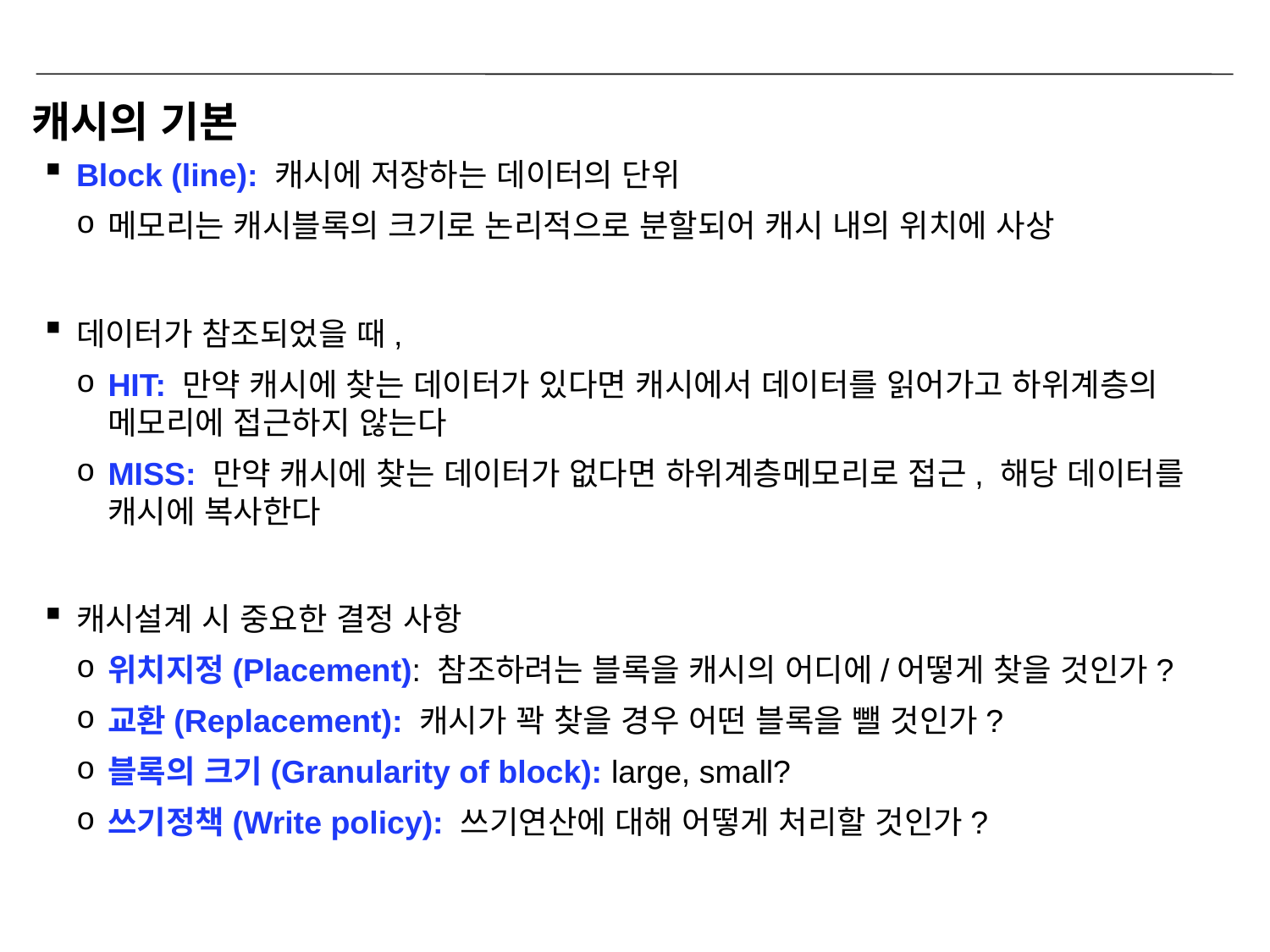

# 캐시의 기본
Block (line): 캐시에 저장하는 데이터의 단위
메모리는 캐시블록의 크기로 논리적으로 분할되어 캐시 내의 위치에 사상

데이터가 참조되었을 때,
HIT: 만약 캐시에 찾는 데이터가 있다면 캐시에서 데이터를 읽어가고 하위계층의 메모리에 접근하지 않는다
MISS: 만약 캐시에 찾는 데이터가 없다면 하위계층메모리로 접근, 해당 데이터를 캐시에 복사한다

캐시설계 시 중요한 결정 사항
위치지정(Placement): 참조하려는 블록을 캐시의 어디에/어떻게 찾을 것인가?
교환(Replacement): 캐시가 꽉 찾을 경우 어떤 블록을 뺄 것인가?
블록의 크기(Granularity of block): large, small?
쓰기정책(Write policy): 쓰기연산에 대해 어떻게 처리할 것인가?